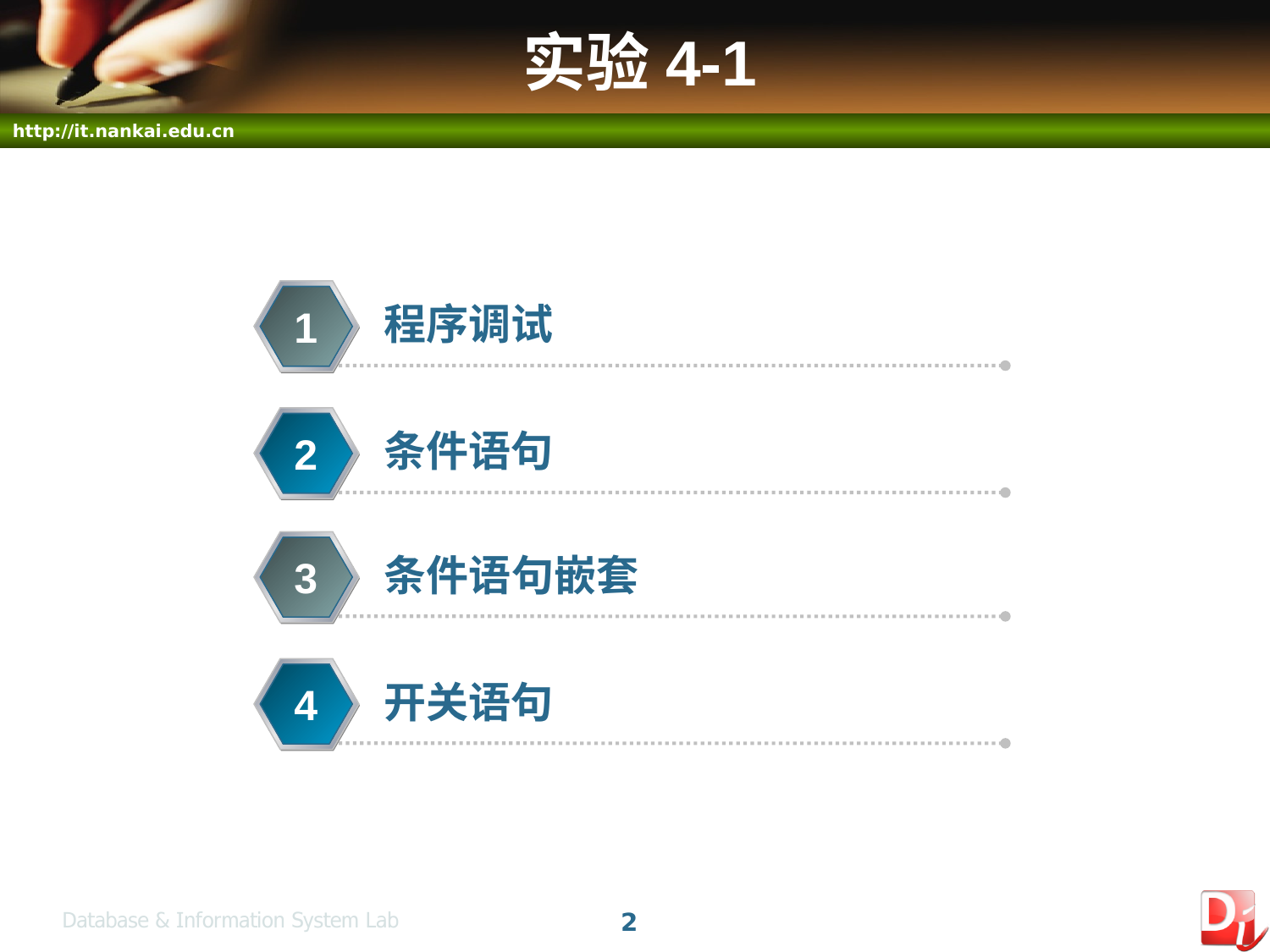

# 实验4-1

程序调试
1

条件语句
2

条件语句嵌套
3

开关语句
4

2
Database & Information System Lab